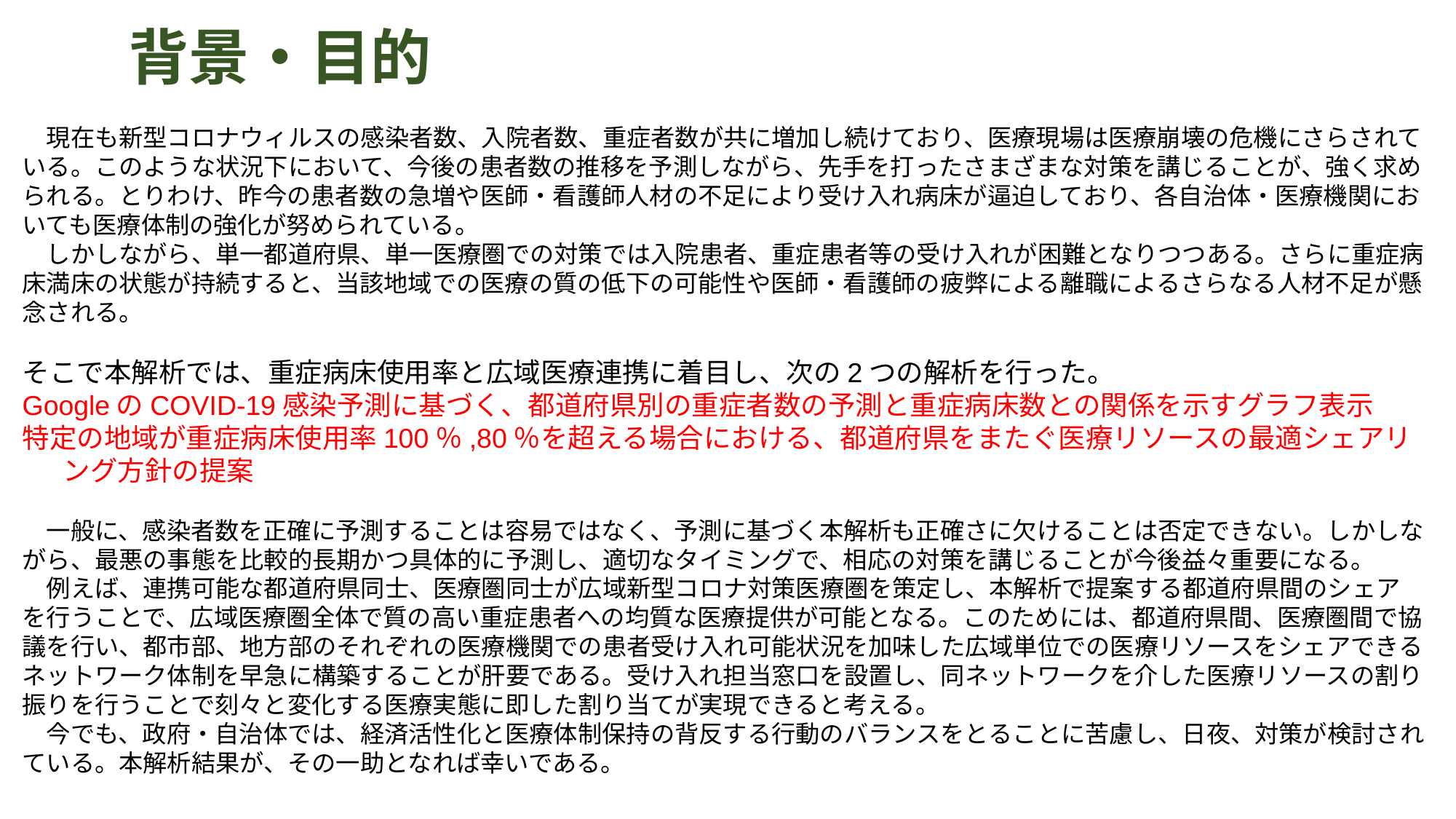

背景・目的
　現在も新型コロナウィルスの感染者数、入院者数、重症者数が共に増加し続けており、医療現場は医療崩壊の危機にさらされている。このような状況下において、今後の患者数の推移を予測しながら、先手を打ったさまざまな対策を講じることが、強く求められる。とりわけ、昨今の患者数の急増や医師・看護師人材の不足により受け入れ病床が逼迫しており、各自治体・医療機関においても医療体制の強化が努められている。
　しかしながら、単一都道府県、単一医療圏での対策では入院患者、重症患者等の受け入れが困難となりつつある。さらに重症病床満床の状態が持続すると、当該地域での医療の質の低下の可能性や医師・看護師の疲弊による離職によるさらなる人材不足が懸念される。

そこで本解析では、重症病床使用率と広域医療連携に着目し、次の2つの解析を行った。
GoogleのCOVID-19感染予測に基づく、都道府県別の重症者数の予測と重症病床数との関係を示すグラフ表示
特定の地域が重症病床使用率100％,80％を超える場合における、都道府県をまたぐ医療リソースの最適シェアリング方針の提案

　一般に、感染者数を正確に予測することは容易ではなく、予測に基づく本解析も正確さに欠けることは否定できない。しかしながら、最悪の事態を比較的長期かつ具体的に予測し、適切なタイミングで、相応の対策を講じることが今後益々重要になる。
　例えば、連携可能な都道府県同士、医療圏同士が広域新型コロナ対策医療圏を策定し、本解析で提案する都道府県間のシェアを行うことで、広域医療圏全体で質の高い重症患者への均質な医療提供が可能となる。このためには、都道府県間、医療圏間で協議を行い、都市部、地方部のそれぞれの医療機関での患者受け入れ可能状況を加味した広域単位での医療リソースをシェアできるネットワーク体制を早急に構築することが肝要である。受け入れ担当窓口を設置し、同ネットワークを介した医療リソースの割り振りを行うことで刻々と変化する医療実態に即した割り当てが実現できると考える。
　今でも、政府・自治体では、経済活性化と医療体制保持の背反する行動のバランスをとることに苦慮し、日夜、対策が検討されている。本解析結果が、その一助となれば幸いである。